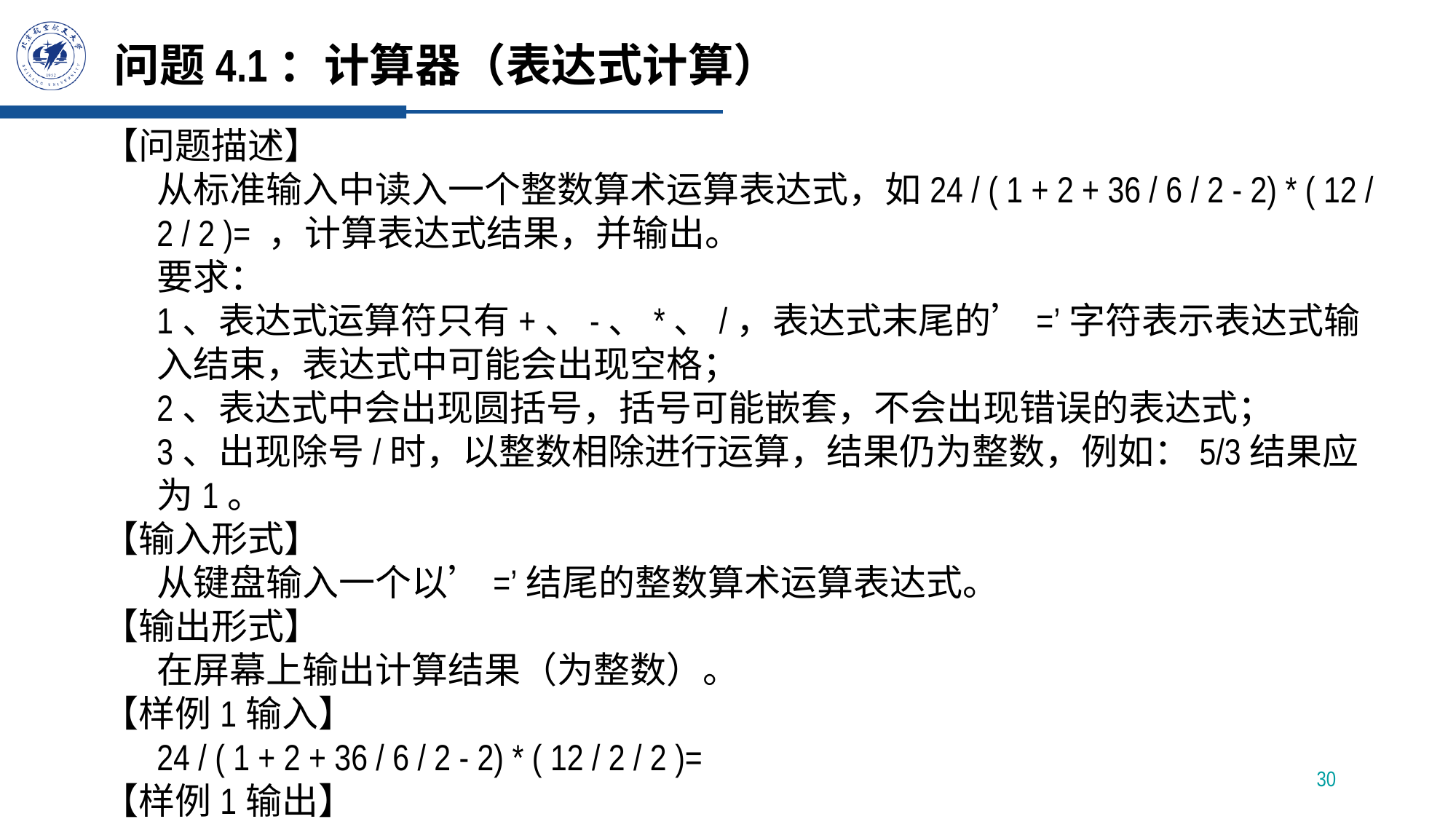

# 问题4.1：计算器（表达式计算）
【问题描述】
从标准输入中读入一个整数算术运算表达式，如24 / ( 1 + 2 + 36 / 6 / 2 - 2) * ( 12 / 2 / 2 )= ，计算表达式结果，并输出。
要求：
1、表达式运算符只有+、-、*、/，表达式末尾的’=’字符表示表达式输入结束，表达式中可能会出现空格；
2、表达式中会出现圆括号，括号可能嵌套，不会出现错误的表达式；
3、出现除号/时，以整数相除进行运算，结果仍为整数，例如：5/3结果应为1。
【输入形式】
从键盘输入一个以’=’结尾的整数算术运算表达式。
【输出形式】
在屏幕上输出计算结果（为整数）。
【样例1输入】
24 / ( 1 + 2 + 36 / 6 / 2 - 2) * ( 12 / 2 / 2 )=
【样例1输出】
18
30